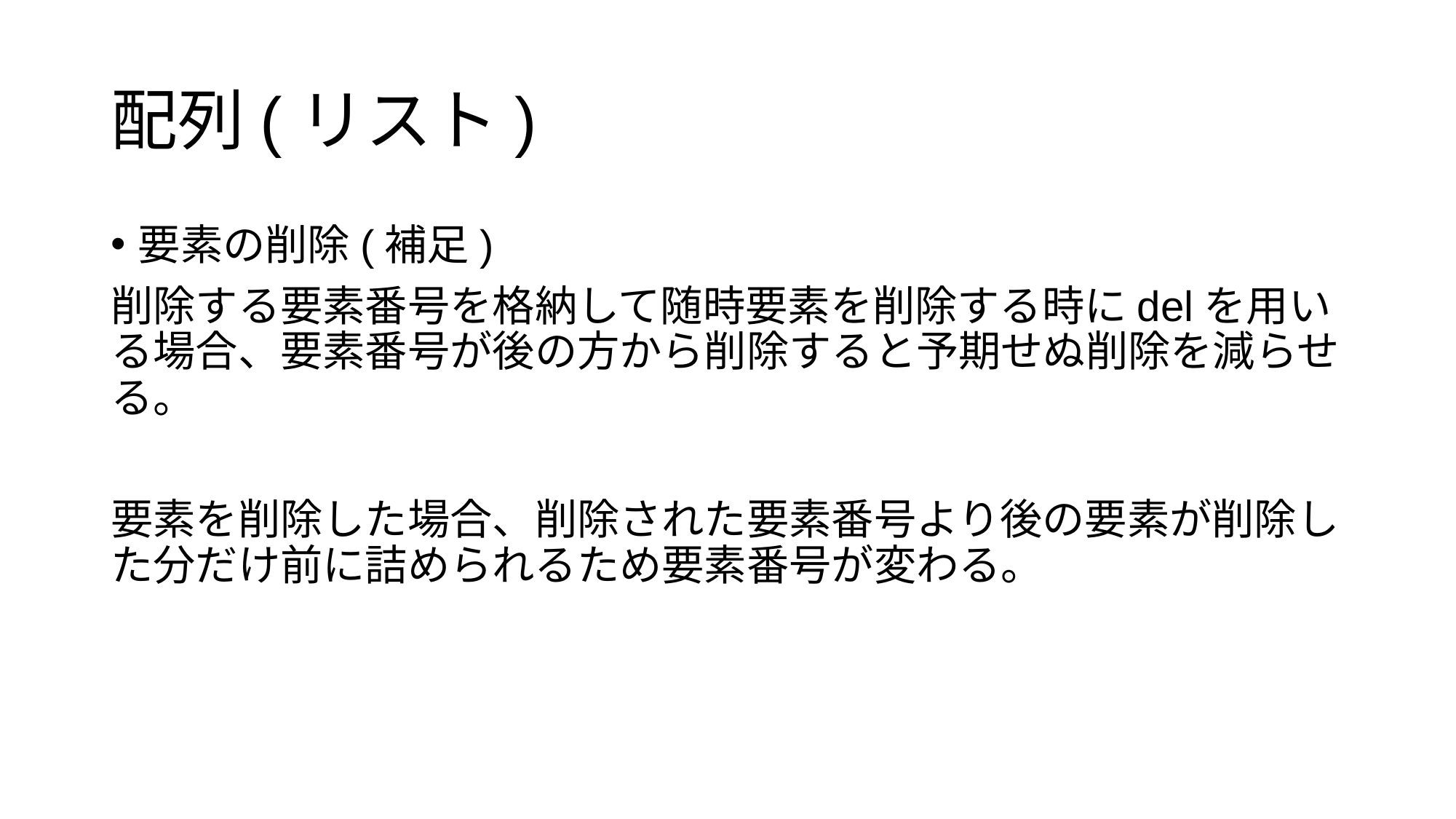

# 配列(リスト)
要素の削除(補足)
削除する要素番号を格納して随時要素を削除する時にdelを用いる場合、要素番号が後の方から削除すると予期せぬ削除を減らせる。

要素を削除した場合、削除された要素番号より後の要素が削除した分だけ前に詰められるため要素番号が変わる。